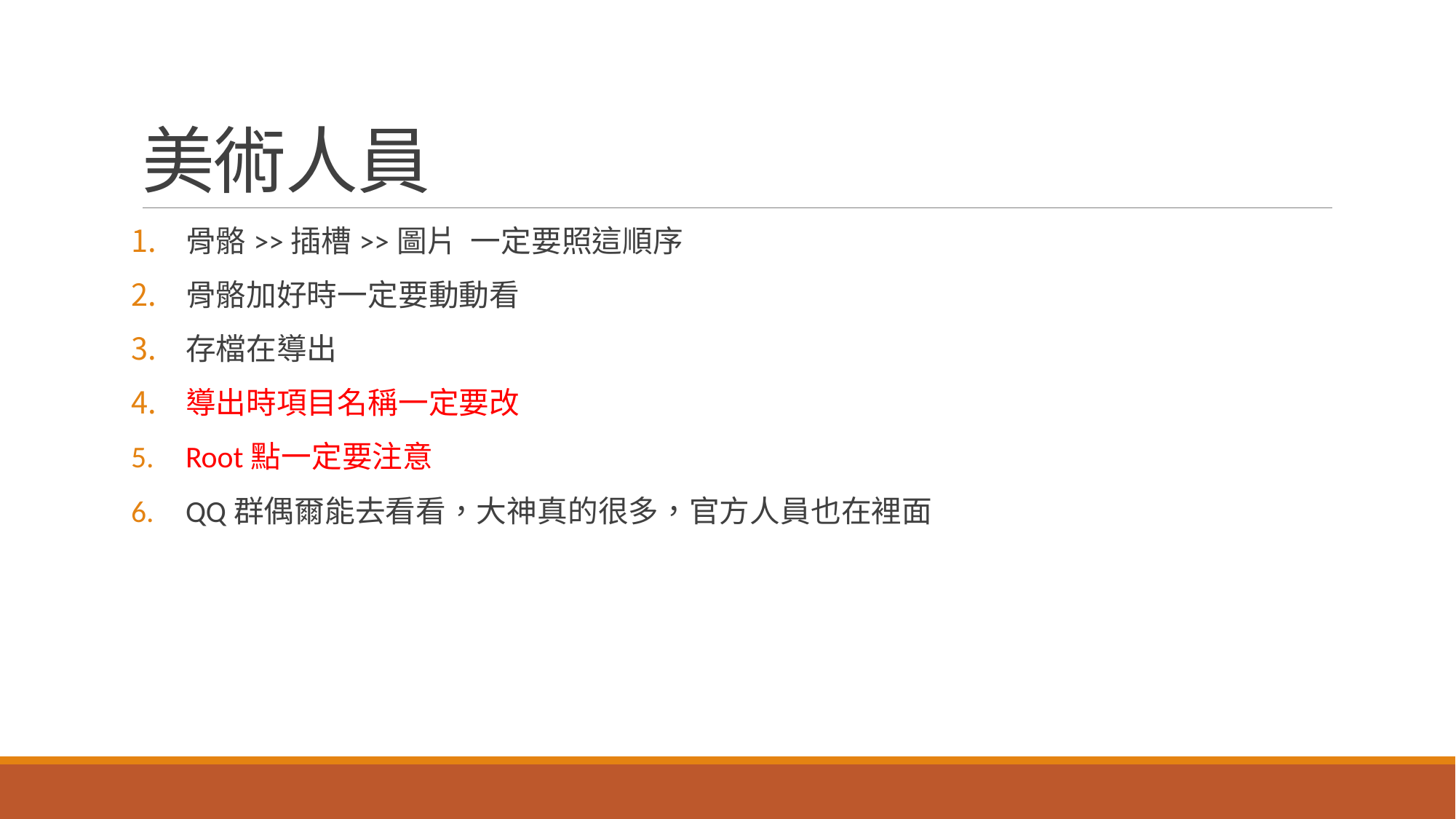

# 美術人員
骨骼>>插槽>>圖片  一定要照這順序
骨骼加好時一定要動動看
存檔在導出
導出時項目名稱一定要改
Root點一定要注意
QQ群偶爾能去看看，大神真的很多，官方人員也在裡面